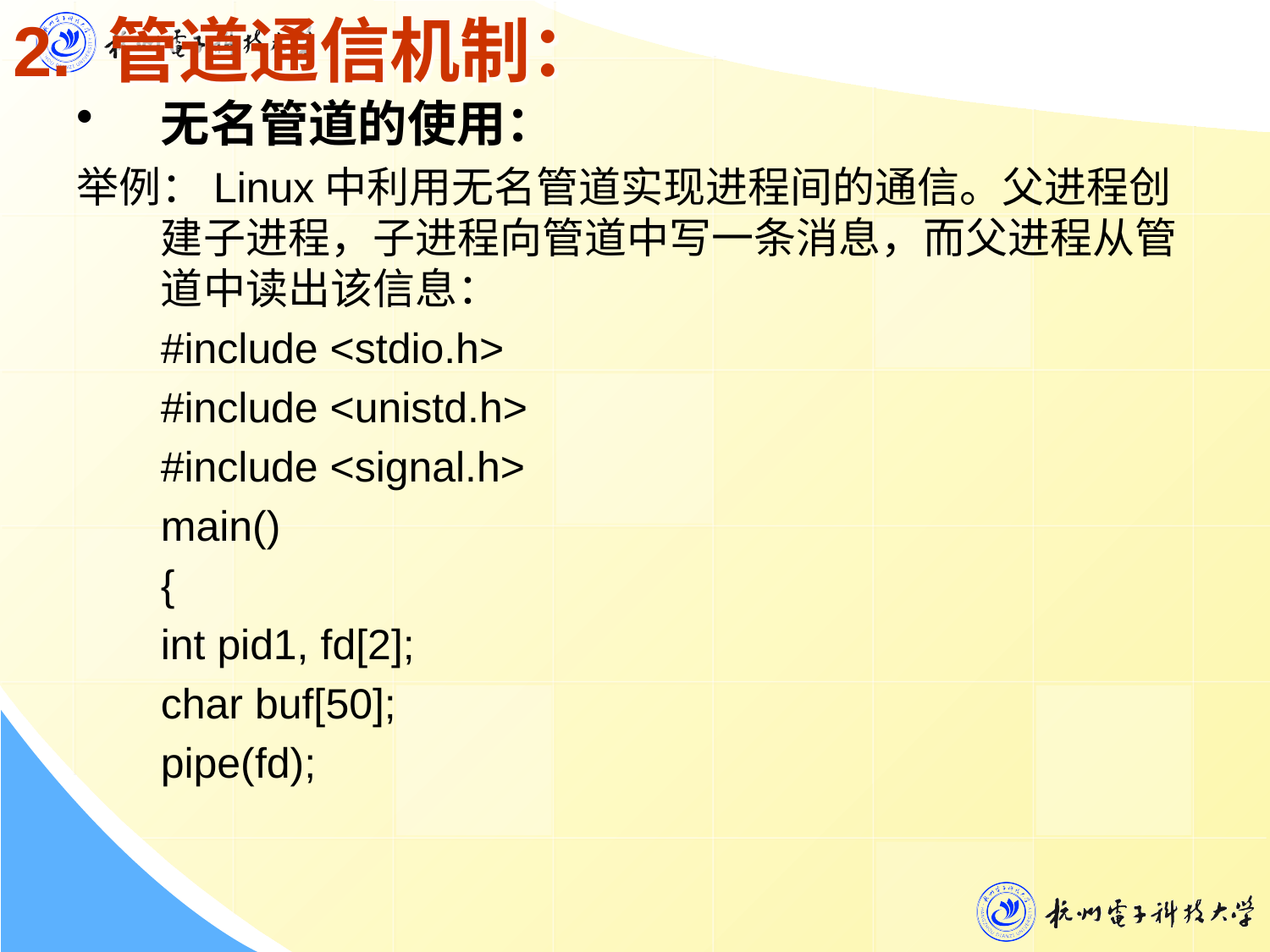

# 2. 管道通信机制：
无名管道的使用：
举例：Linux中利用无名管道实现进程间的通信。父进程创建子进程，子进程向管道中写一条消息，而父进程从管道中读出该信息：
	#include <stdio.h>
	#include <unistd.h>
	#include <signal.h>
	main()
	{
	int pid1, fd[2];
	char buf[50];
	pipe(fd);